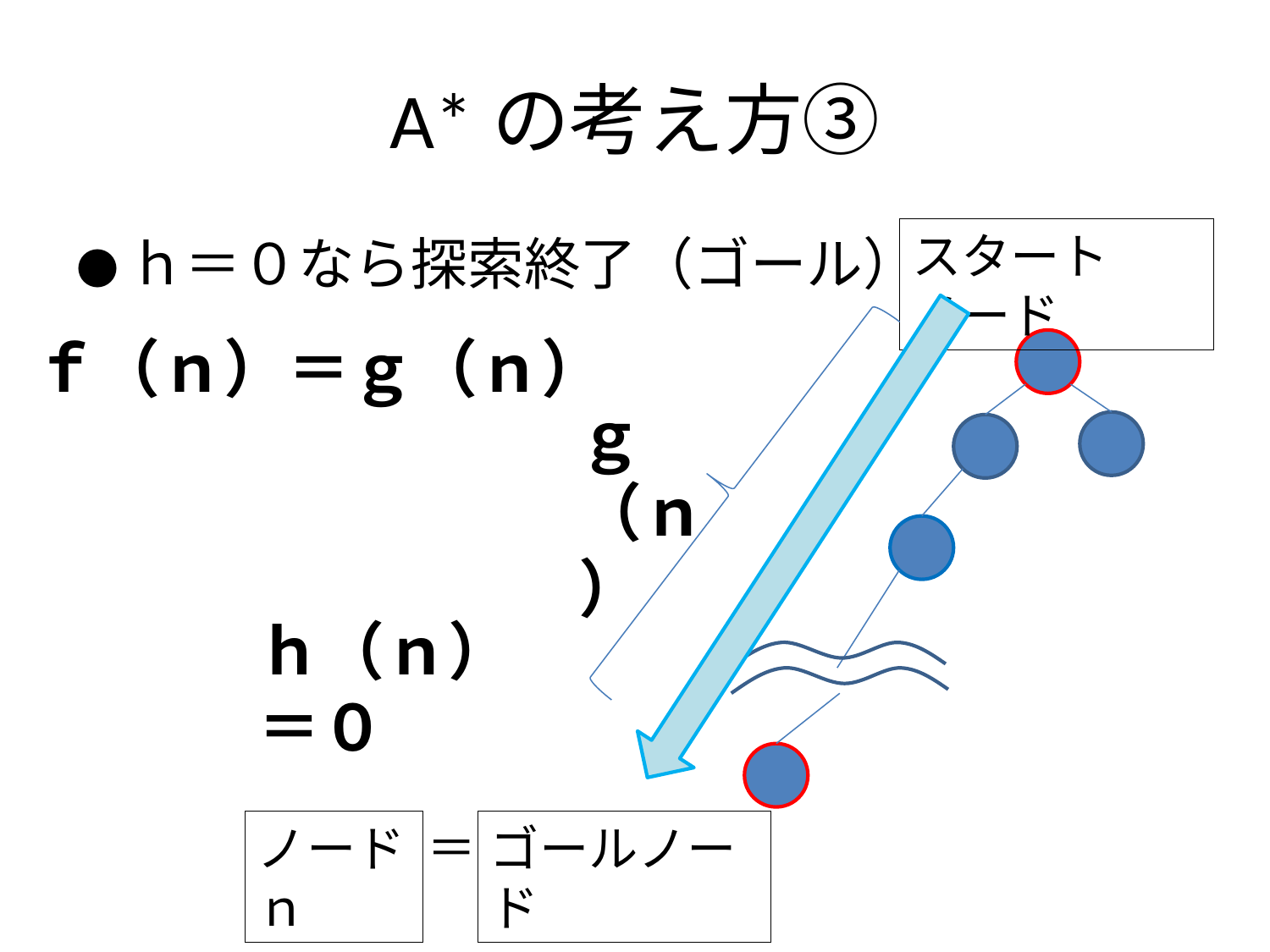

# A*の考え方③
スタートノード
●ｈ＝０なら探索終了（ゴール）

ｆ（ｎ）＝ｇ（ｎ）

ｇ（ｎ）

ｈ（ｎ）＝０

＝
ノードｎ
ゴールノード